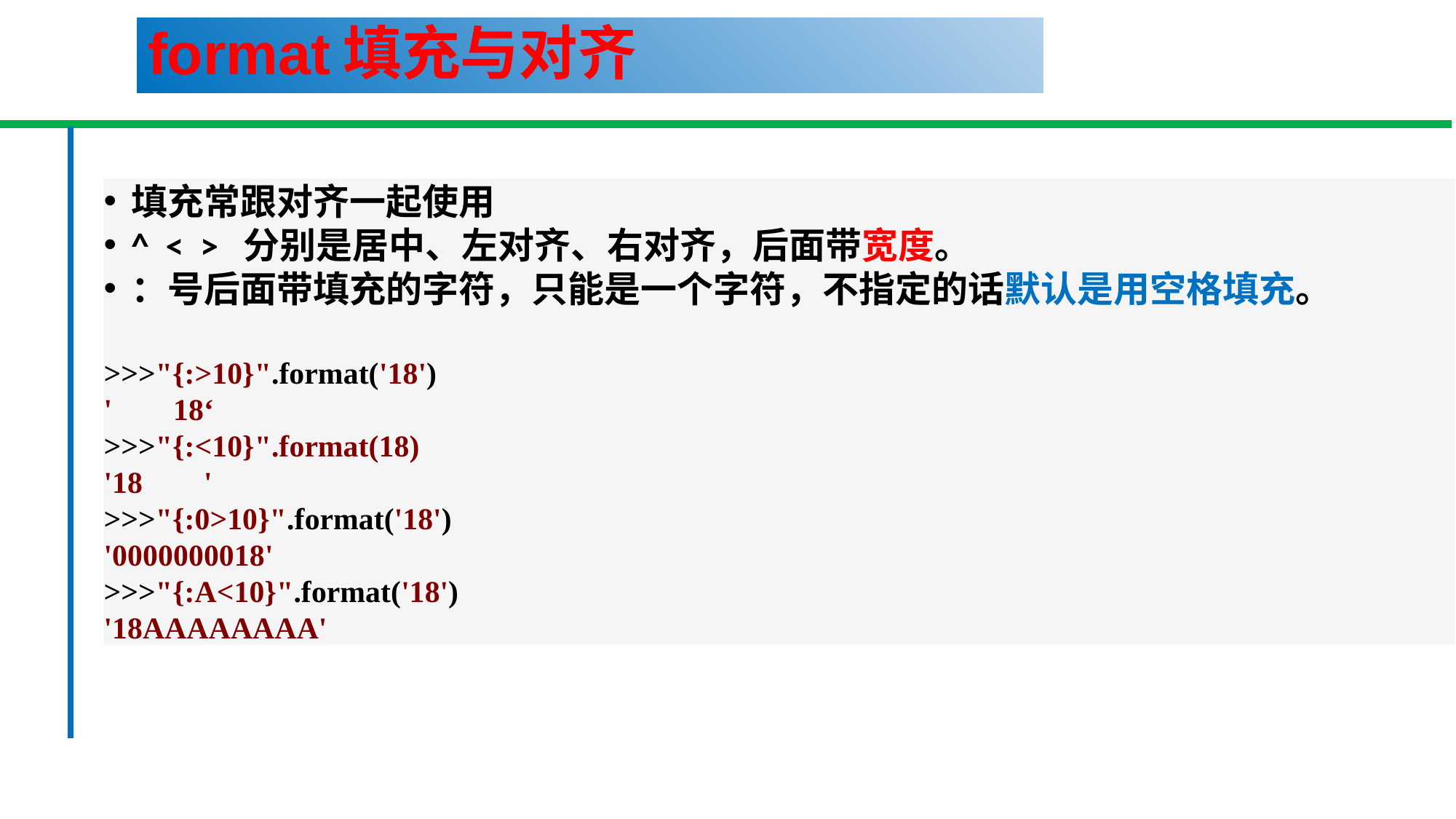

# format填充与对齐
填充常跟对齐一起使用
^  <  >  分别是居中、左对齐、右对齐，后面带宽度。
：号后面带填充的字符，只能是一个字符，不指定的话默认是用空格填充。

>>>"{:>10}".format('18')
'        18‘
>>>"{:<10}".format(18)
'18        '
>>>"{:0>10}".format('18')
'0000000018'
>>>"{:A<10}".format('18')
'18AAAAAAAA'